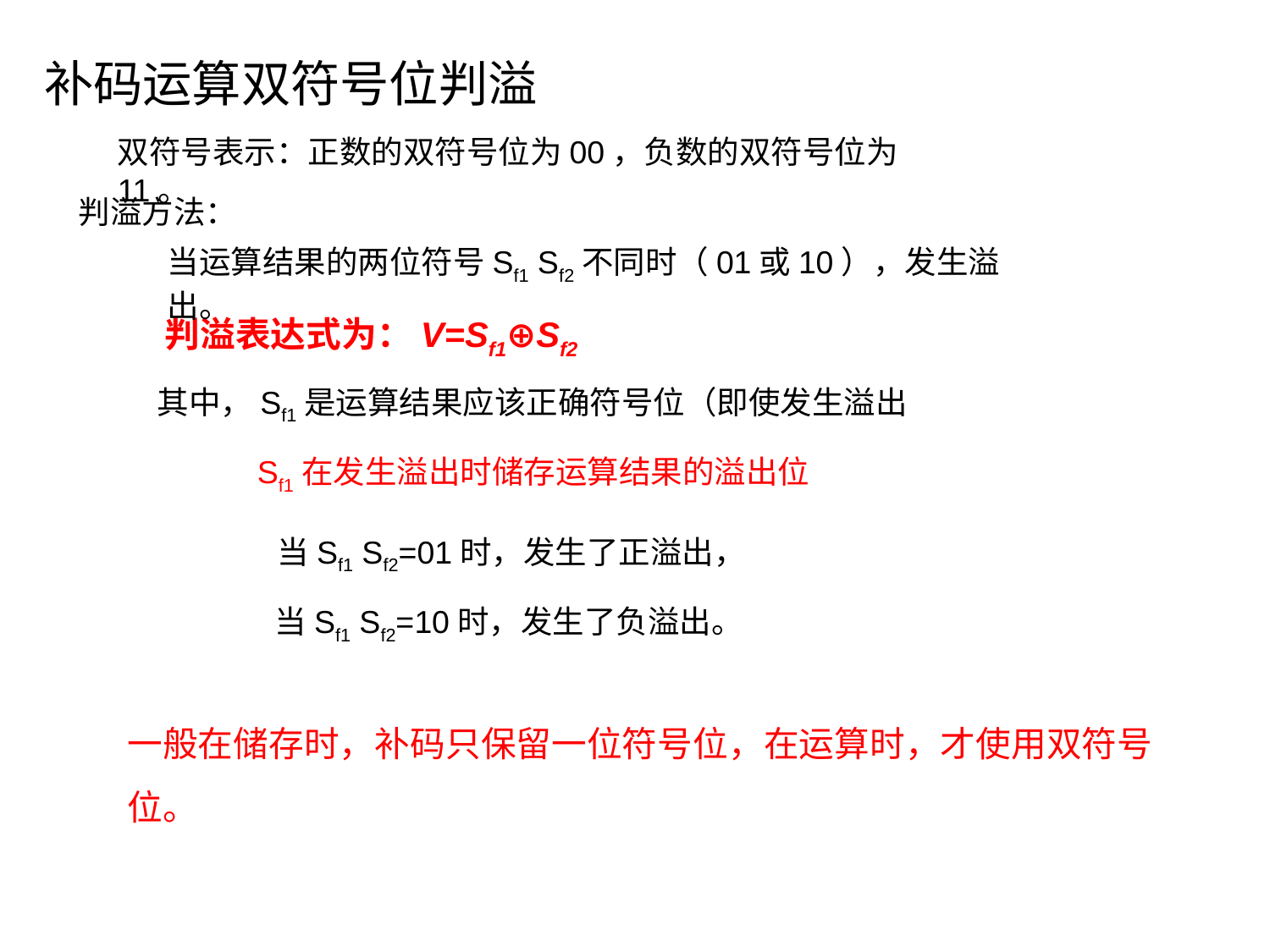

补码运算双符号位判溢
双符号表示：正数的双符号位为00，负数的双符号位为11。
判溢方法：
当运算结果的两位符号Sf1 Sf2不同时（01或10），发生溢出。
判溢表达式为：V=Sf1⊕Sf2
其中，Sf1是运算结果应该正确符号位（即使发生溢出
Sf1在发生溢出时储存运算结果的溢出位
当Sf1 Sf2=01时，发生了正溢出，
当Sf1 Sf2=10时，发生了负溢出。
一般在储存时，补码只保留一位符号位，在运算时，才使用双符号位。